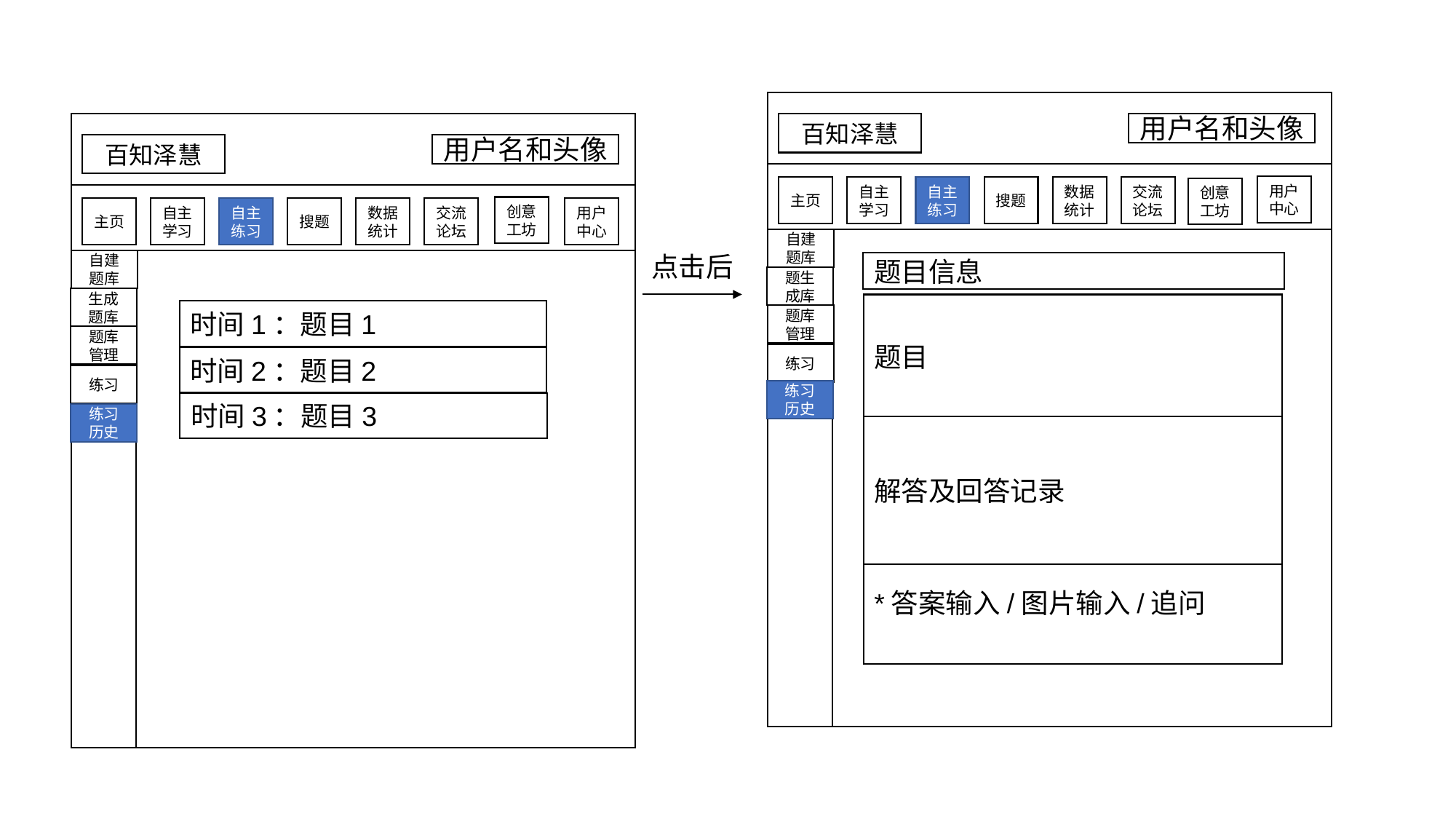

百知泽慧
用户名和头像
用户中心
主页
自主学习
自主练习
搜题
数据统计
交流论坛
自建题库
题生成库
题库管理
练习

百知泽慧
用户名和头像
用户中心
主页
自主学习
自主练习
搜题
数据统计
交流论坛
自建题库
生成题库
题库管理
练习
创意工坊
创意工坊
点击后
题目信息
题目
时间1：题目1
时间2：题目2
练习历史
时间3：题目3
练习历史
解答及回答记录
*答案输入/图片输入/追问